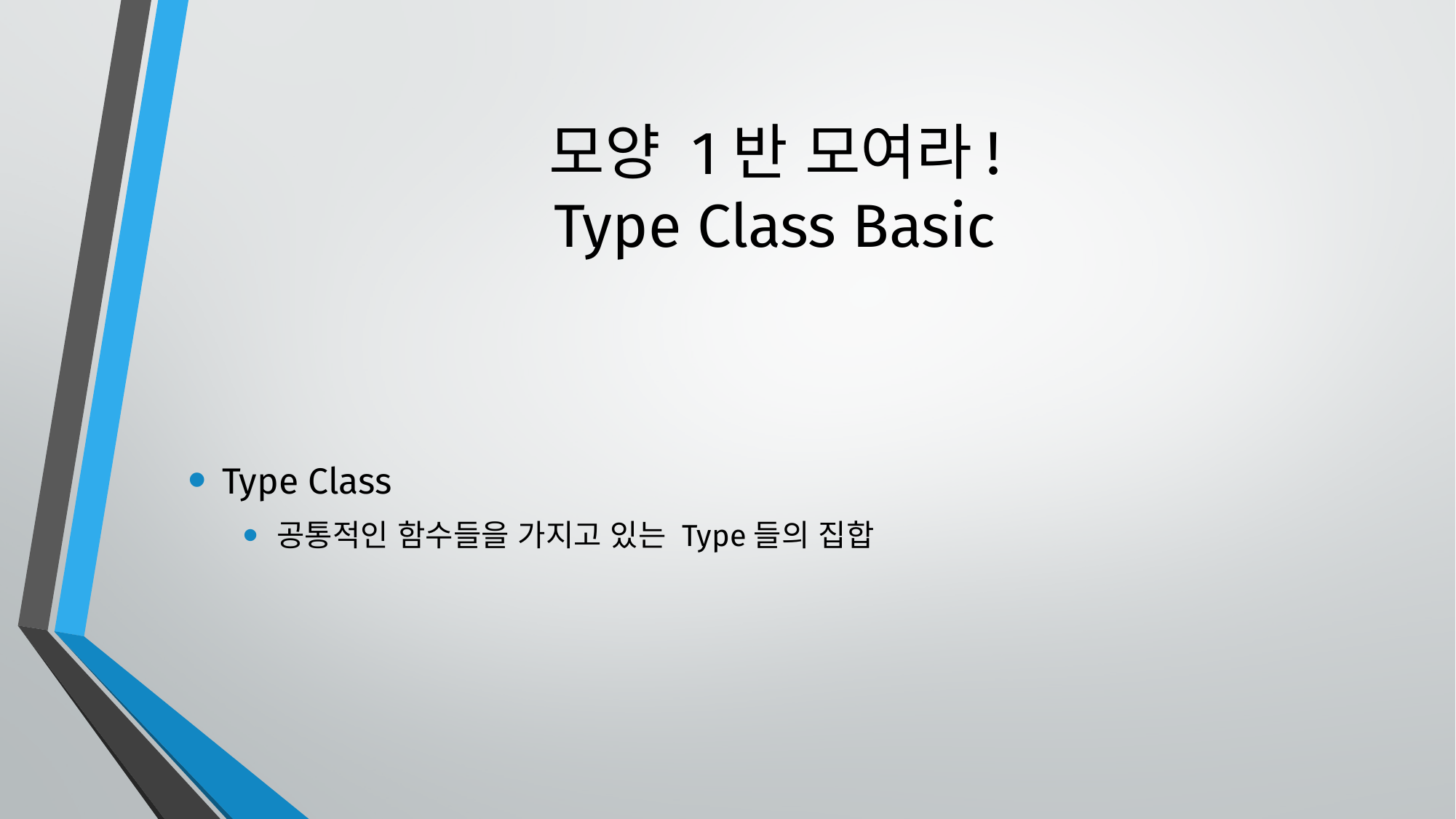

# 모양 1반 모여라! Type Class Basic
Type Class
공통적인 함수들을 가지고 있는 Type들의 집합